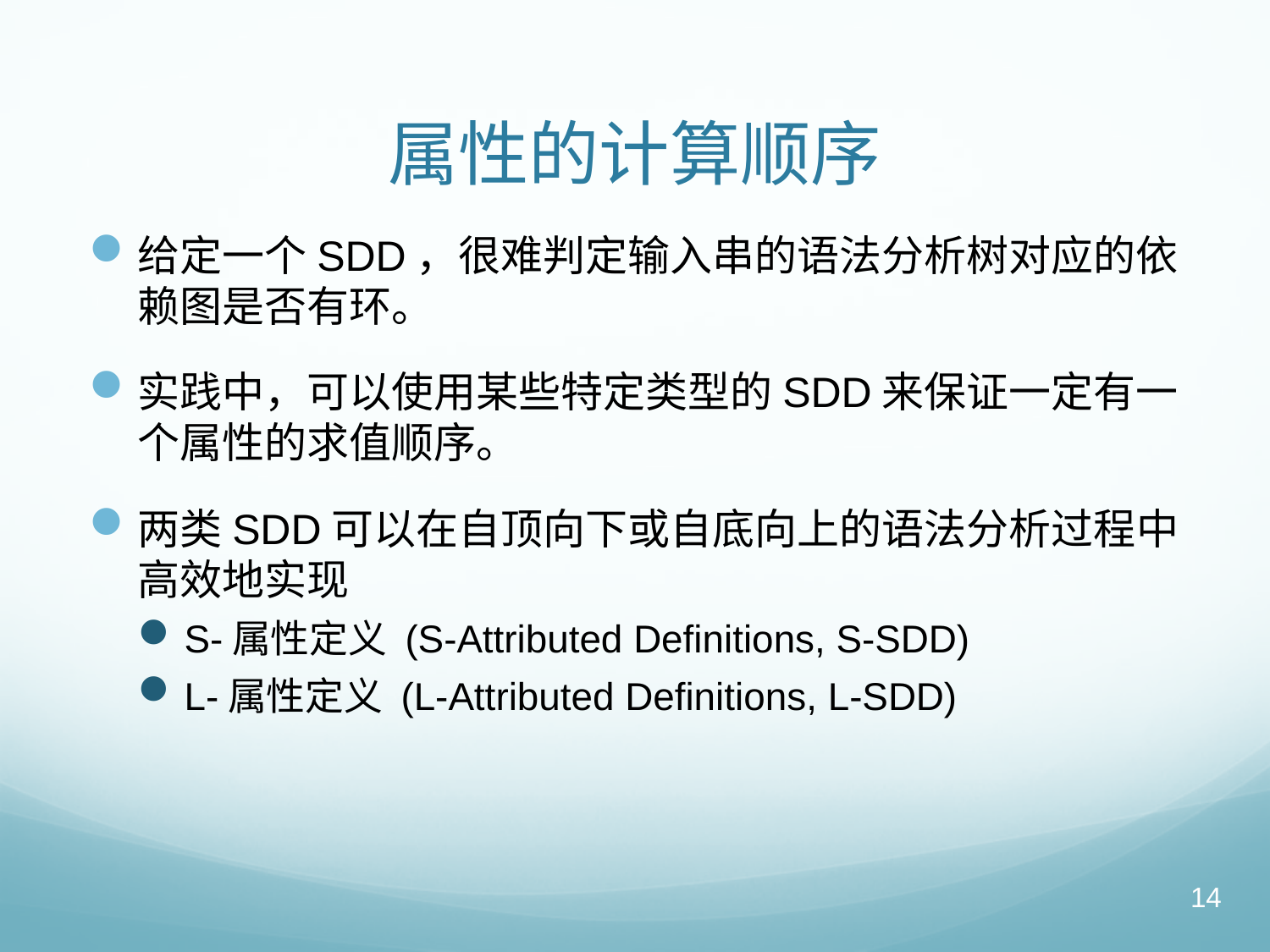

# 属性的计算顺序
给定一个SDD，很难判定输入串的语法分析树对应的依赖图是否有环。
实践中，可以使用某些特定类型的SDD来保证一定有一个属性的求值顺序。
两类SDD可以在自顶向下或自底向上的语法分析过程中高效地实现
S-属性定义 (S-Attributed Definitions, S-SDD)
L-属性定义 (L-Attributed Definitions, L-SDD)
14